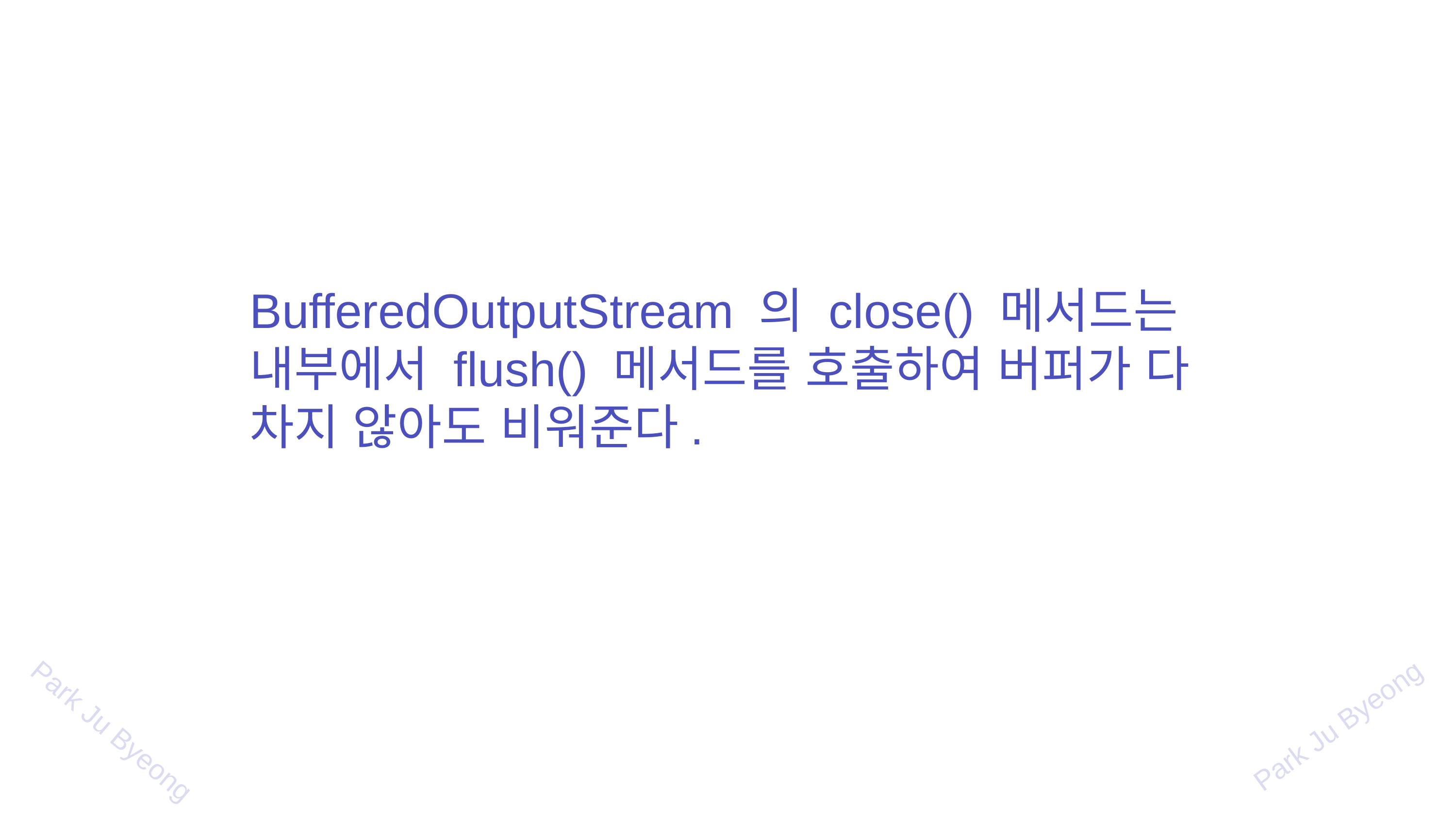

BufferedOutputStream 의 close() 메서드는 내부에서 flush() 메서드를 호출하여 버퍼가 다 차지 않아도 비워준다.